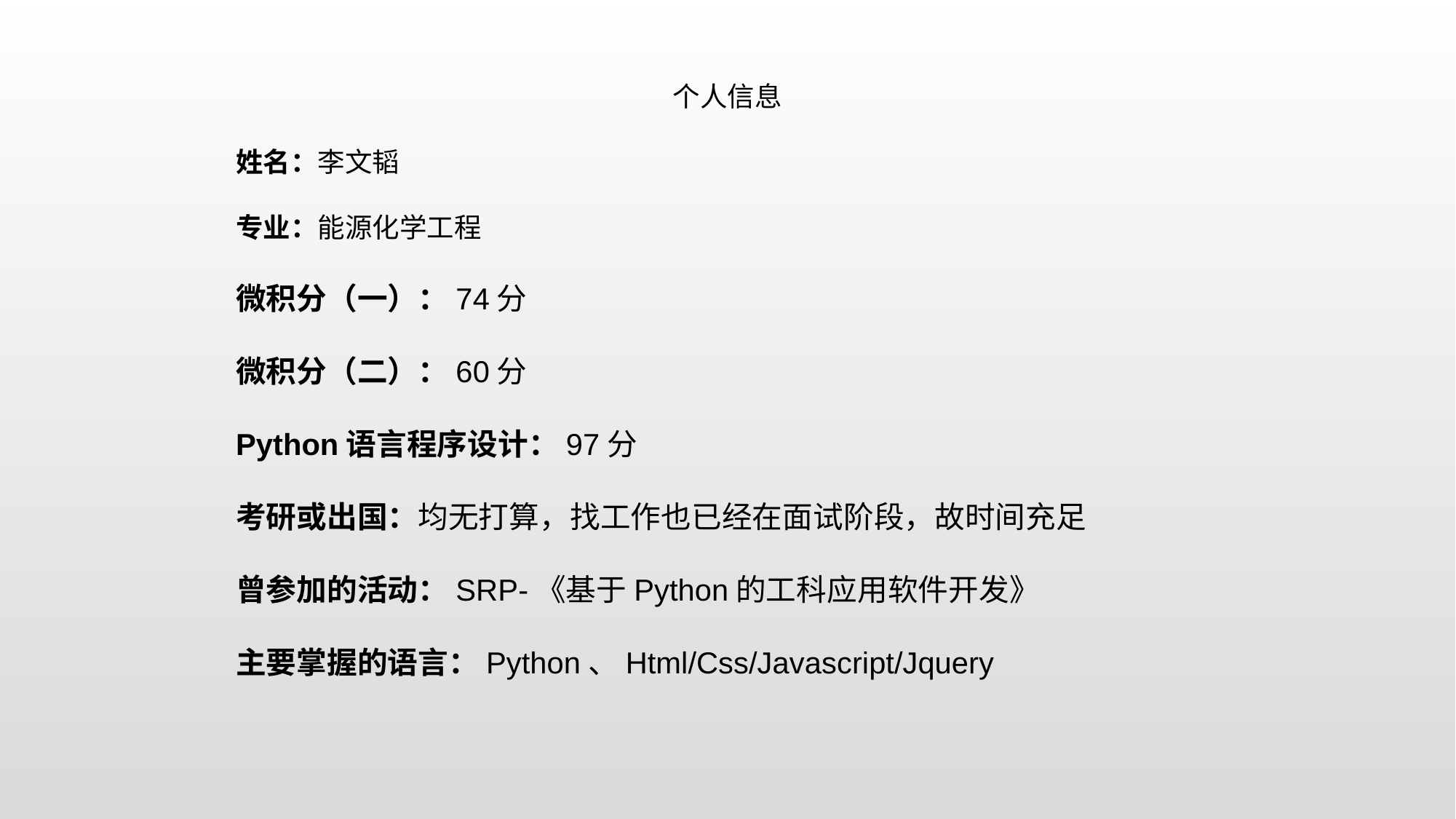

个人信息

姓名：李文韬

专业：能源化学工程

微积分（一）：74分

微积分（二）：60分

Python语言程序设计：97分

考研或出国：均无打算，找工作也已经在面试阶段，故时间充足

曾参加的活动：SRP-《基于Python的工科应用软件开发》

主要掌握的语言：Python、Html/Css/Javascript/Jquery